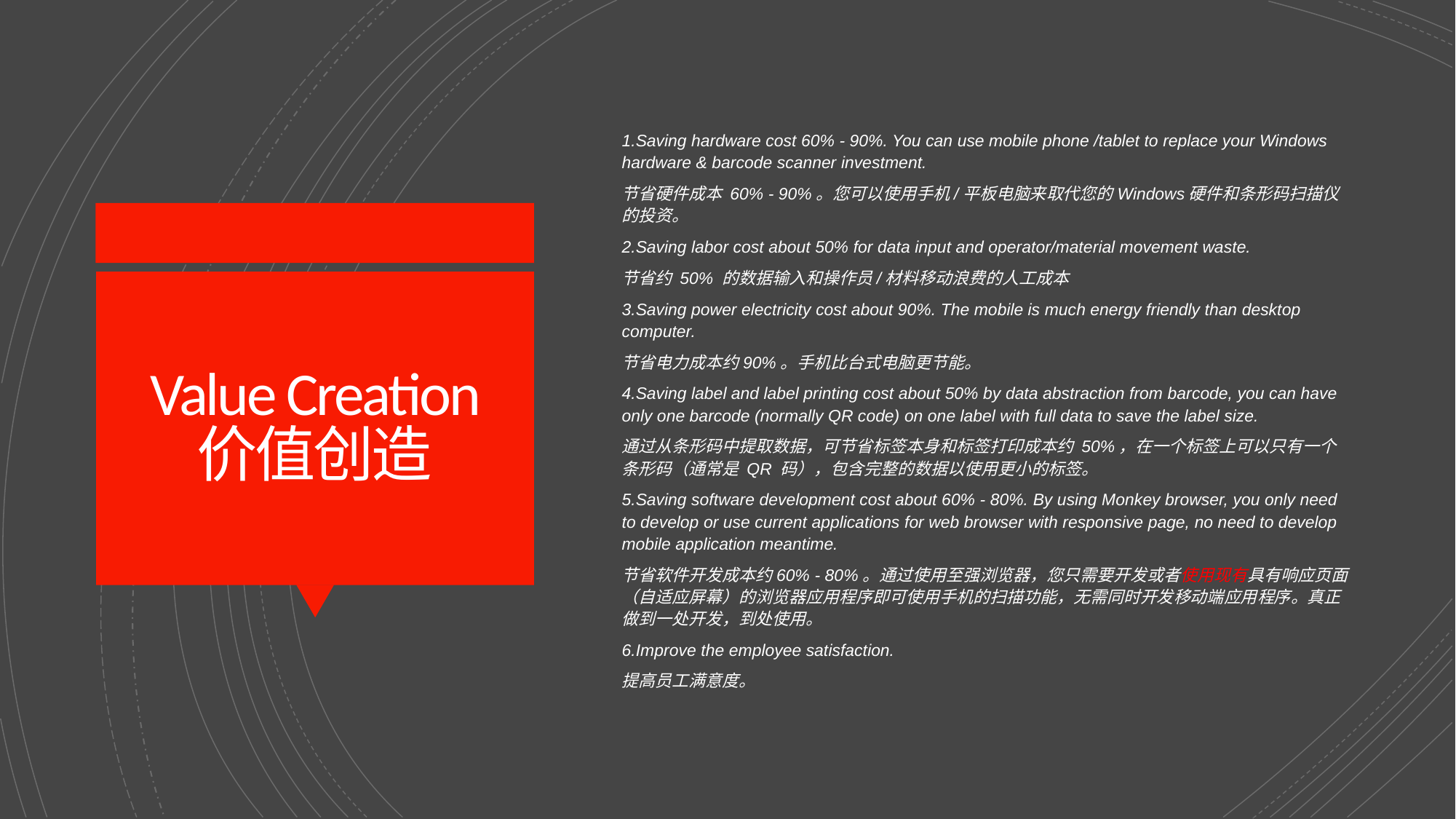

Saving hardware cost 60% - 90%. You can use mobile phone /tablet to replace your Windows hardware & barcode scanner investment.
节省硬件成本 60% - 90%。您可以使用手机/平板电脑来取代您的Windows硬件和条形码扫描仪的投资。
Saving labor cost about 50% for data input and operator/material movement waste.
节省约 50% 的数据输入和操作员/材料移动浪费的人工成本
Saving power electricity cost about 90%. The mobile is much energy friendly than desktop computer.
节省电力成本约90%。手机比台式电脑更节能。
Saving label and label printing cost about 50% by data abstraction from barcode, you can have only one barcode (normally QR code) on one label with full data to save the label size.
通过从条形码中提取数据，可节省标签本身和标签打印成本约 50%，在一个标签上可以只有一个条形码（通常是 QR 码），包含完整的数据以使用更小的标签。
Saving software development cost about 60% - 80%. By using Monkey browser, you only need to develop or use current applications for web browser with responsive page, no need to develop mobile application meantime.
节省软件开发成本约60% - 80%。通过使用至强浏览器，您只需要开发或者使用现有具有响应页面（自适应屏幕）的浏览器应用程序即可使用手机的扫描功能，无需同时开发移动端应用程序。真正做到一处开发，到处使用。
Improve the employee satisfaction.
提高员工满意度。

# Value Creation 价值创造